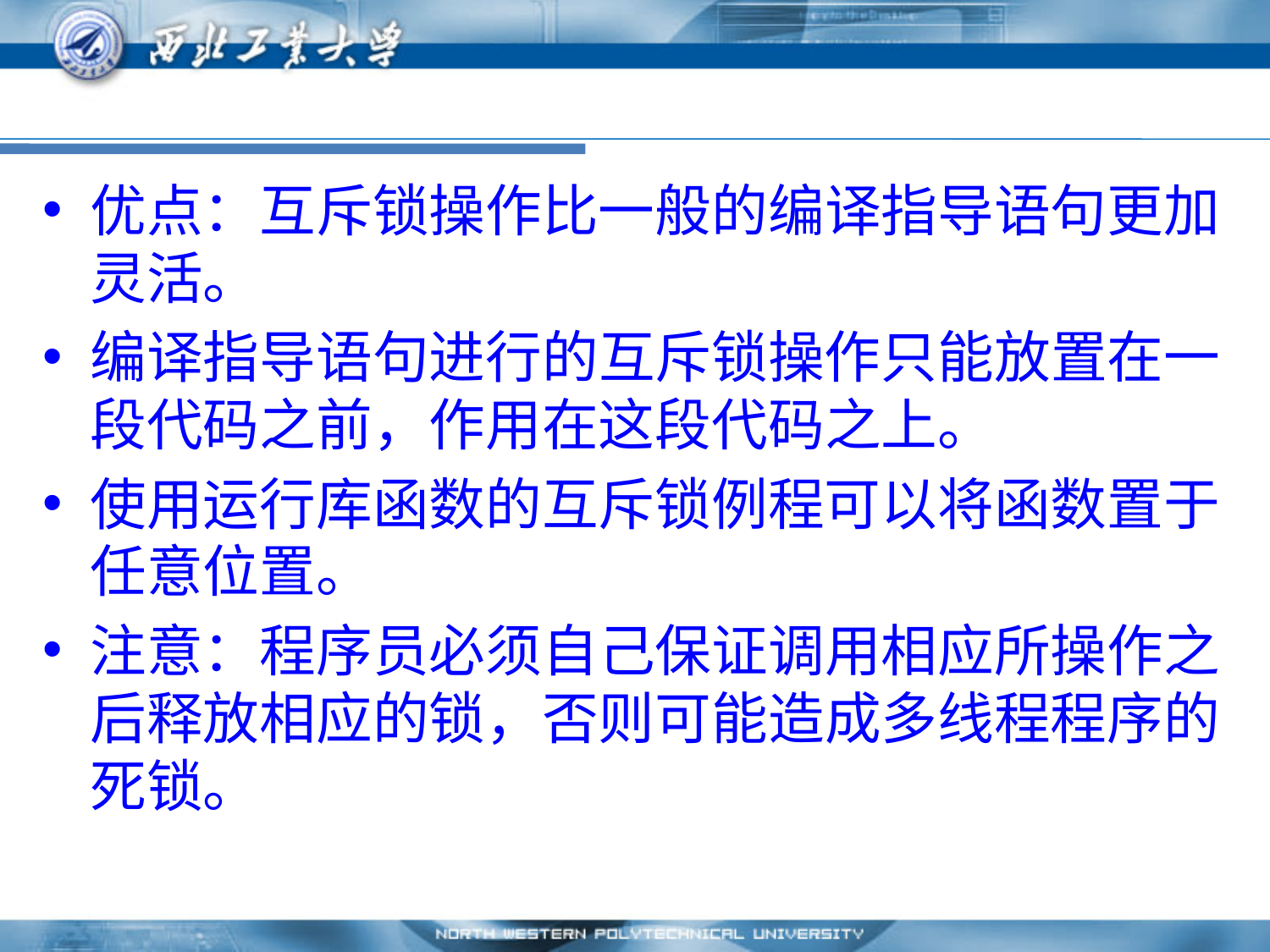

#
优点：互斥锁操作比一般的编译指导语句更加灵活。
编译指导语句进行的互斥锁操作只能放置在一段代码之前，作用在这段代码之上。
使用运行库函数的互斥锁例程可以将函数置于任意位置。
注意：程序员必须自己保证调用相应所操作之后释放相应的锁，否则可能造成多线程程序的死锁。